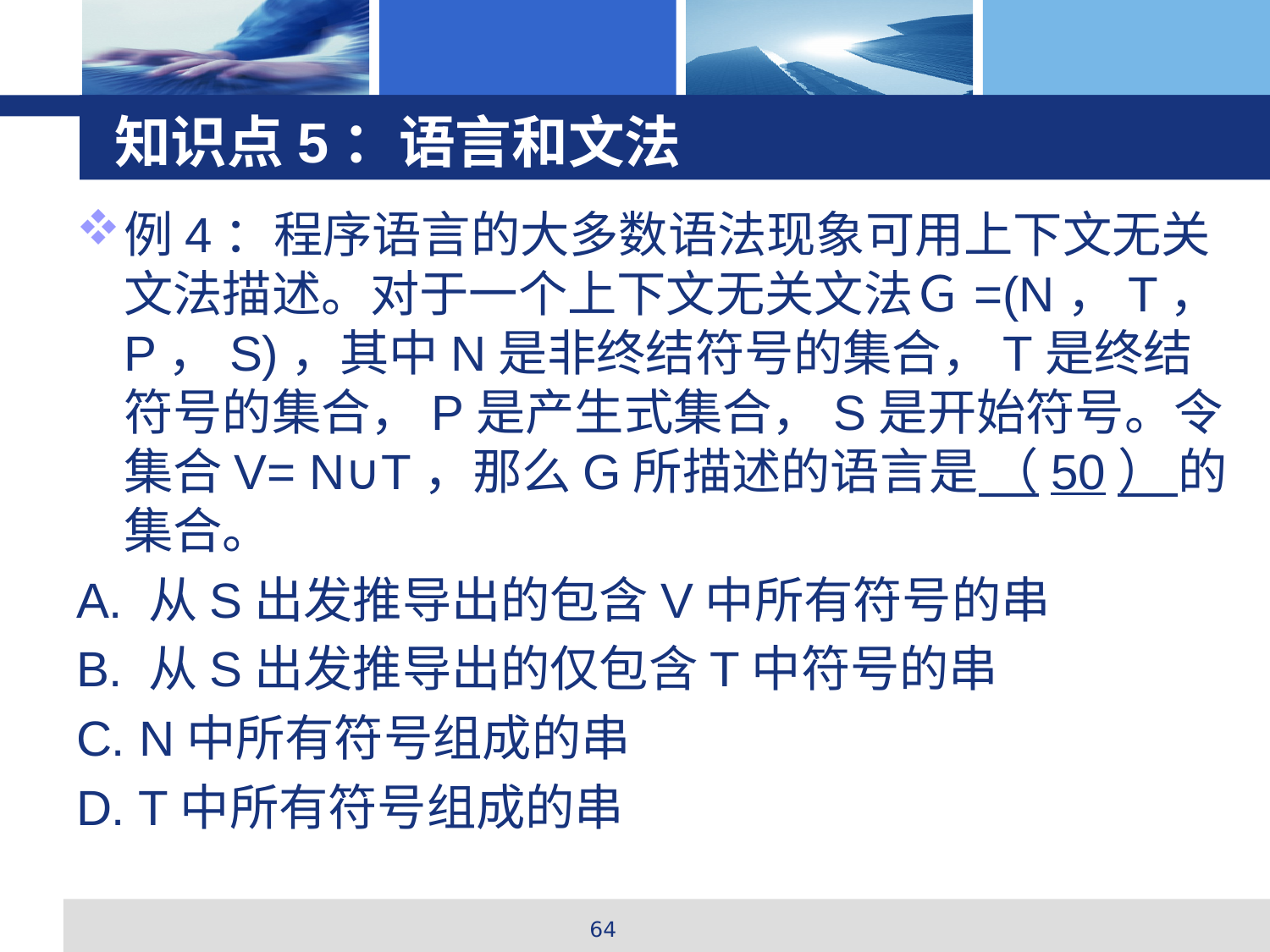

# 知识点5：语言和文法
例4：程序语言的大多数语法现象可用上下文无关文法描述。对于一个上下文无关文法Ｇ=(N，T，P，S)，其中N是非终结符号的集合，T是终结符号的集合，P是产生式集合，S是开始符号。令集合V= N∪T，那么G所描述的语言是 （50） 的集合。
A. 从S出发推导出的包含V中所有符号的串
B. 从S出发推导出的仅包含T中符号的串
C. N中所有符号组成的串
D. T中所有符号组成的串
64